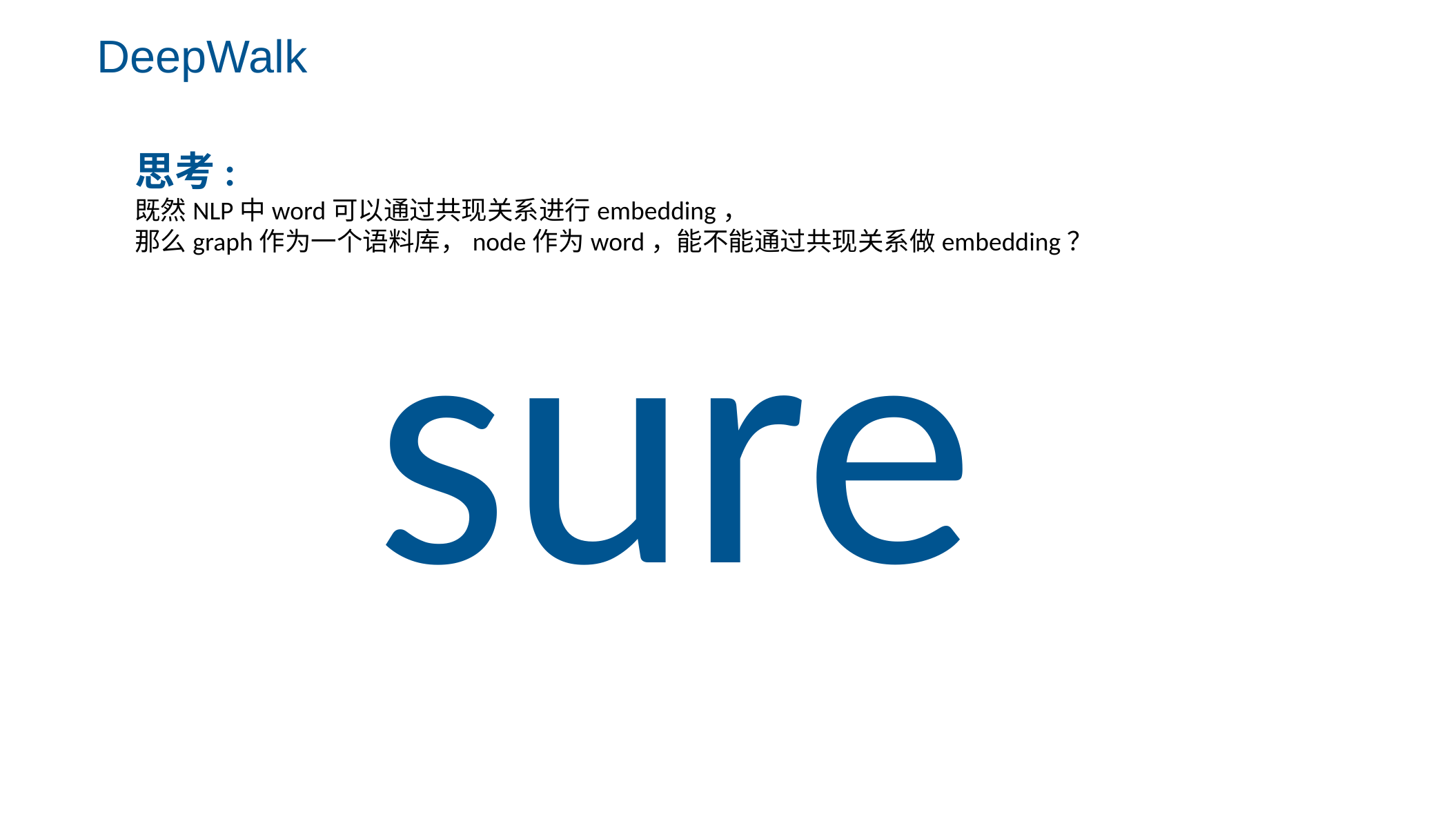

DeepWalk
思考:
既然NLP中word可以通过共现关系进行embedding，
那么graph作为一个语料库，node作为word，能不能通过共现关系做embedding？
sure